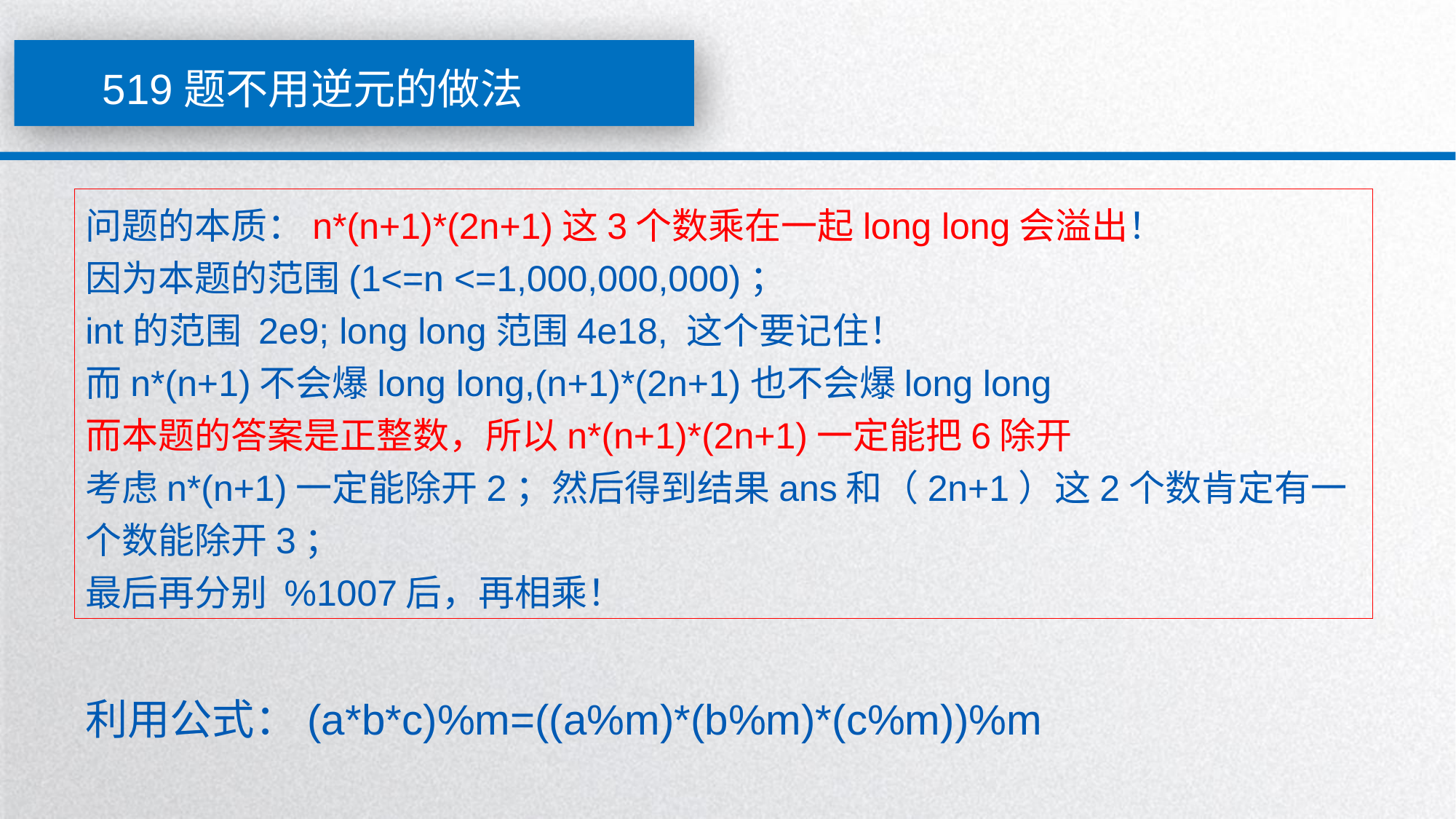

519题不用逆元的做法
问题的本质：n*(n+1)*(2n+1)这3个数乘在一起long long会溢出！
因为本题的范围(1<=n <=1,000,000,000)；
int的范围 2e9; long long范围4e18, 这个要记住！
而n*(n+1)不会爆long long,(n+1)*(2n+1)也不会爆long long
而本题的答案是正整数，所以n*(n+1)*(2n+1)一定能把6除开
考虑n*(n+1)一定能除开2；然后得到结果ans和（2n+1）这2个数肯定有一个数能除开3；
最后再分别 %1007后，再相乘！
利用公式：(a*b*c)%m=((a%m)*(b%m)*(c%m))%m